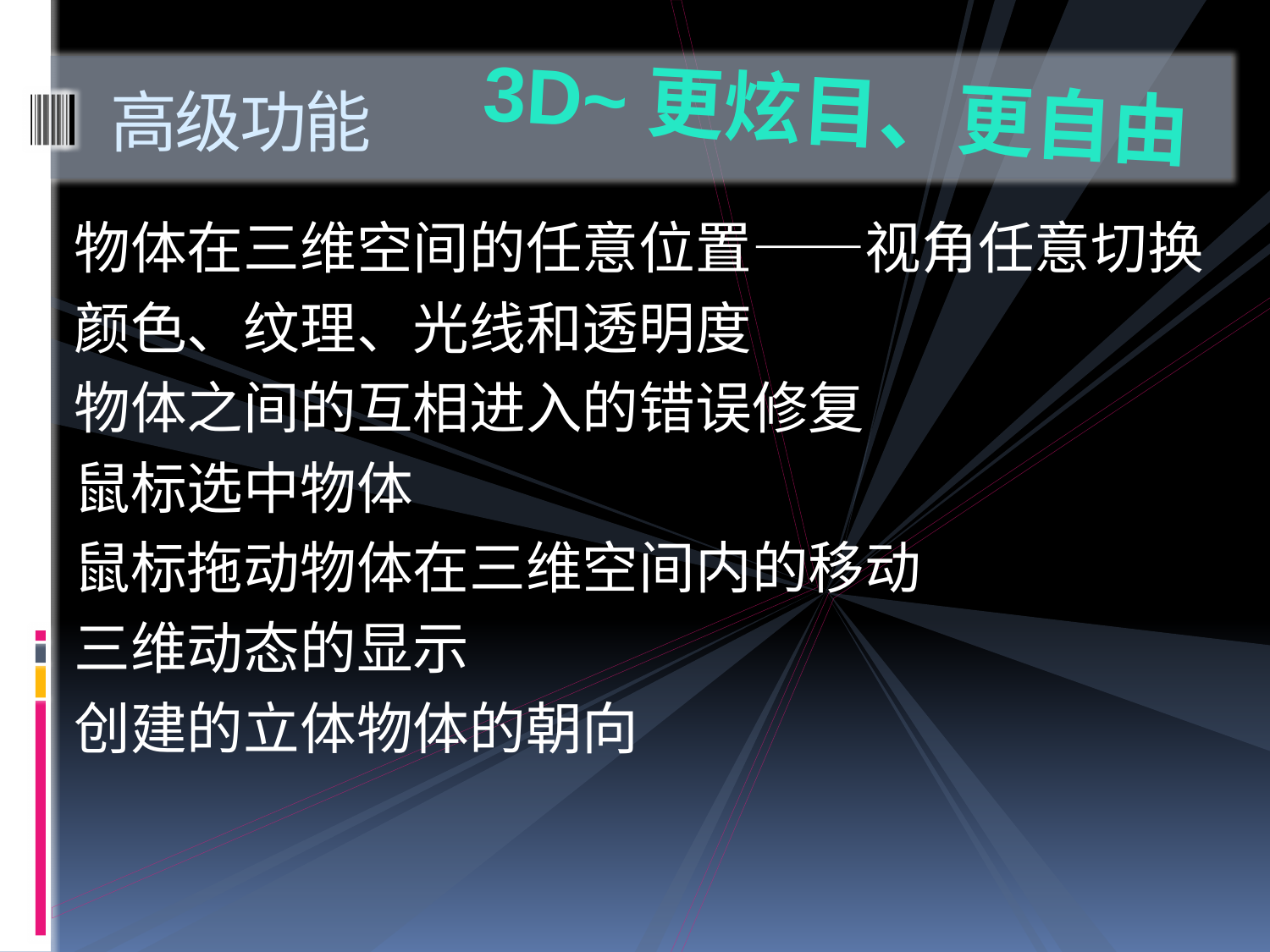

3D~更炫目、更自由
# 高级功能
物体在三维空间的任意位置——视角任意切换
颜色、纹理、光线和透明度
物体之间的互相进入的错误修复
鼠标选中物体
鼠标拖动物体在三维空间内的移动
三维动态的显示
创建的立体物体的朝向